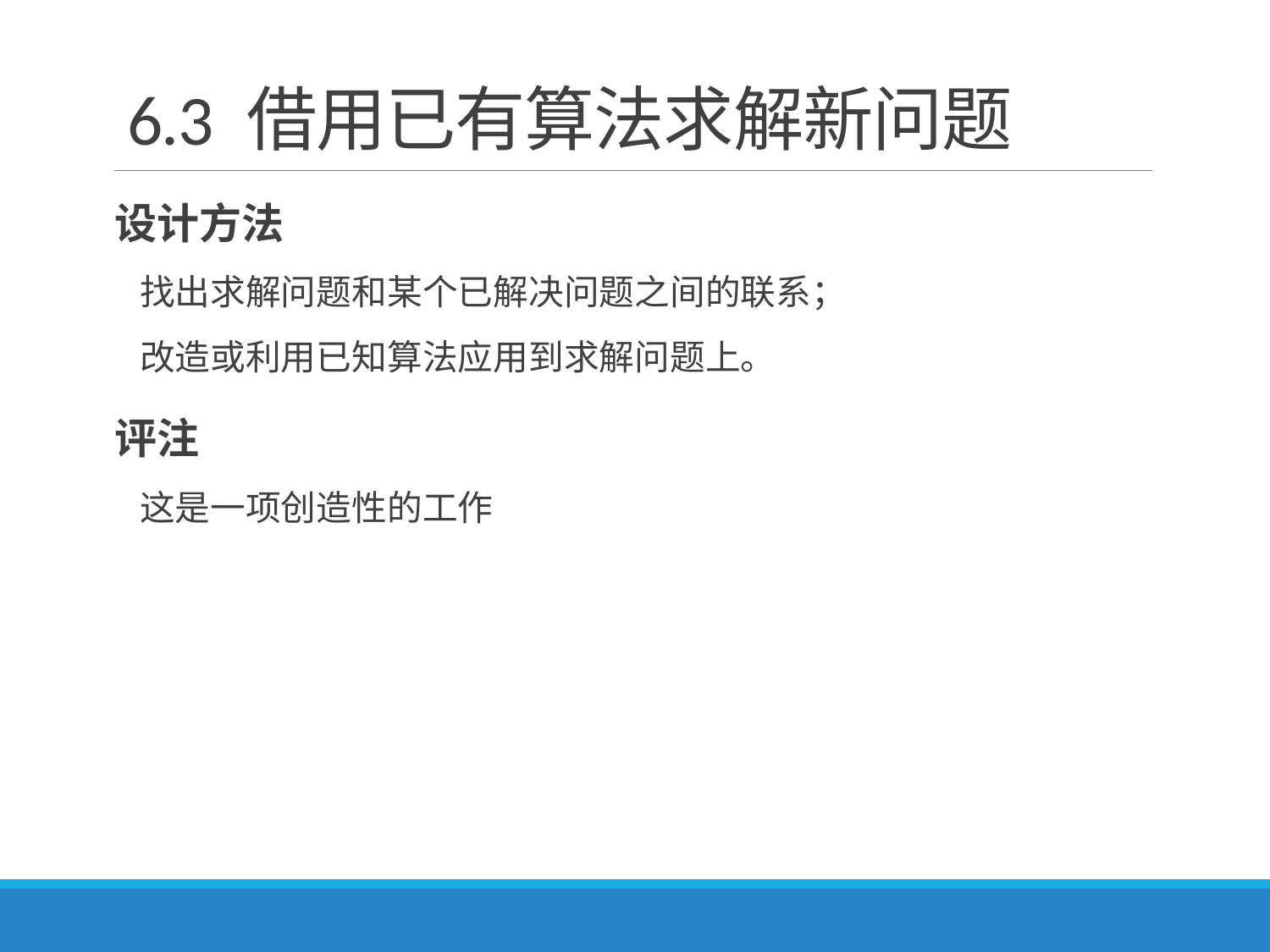

# 6.3 借用已有算法求解新问题
设计方法
找出求解问题和某个已解决问题之间的联系；
改造或利用已知算法应用到求解问题上。
评注
这是一项创造性的工作

30